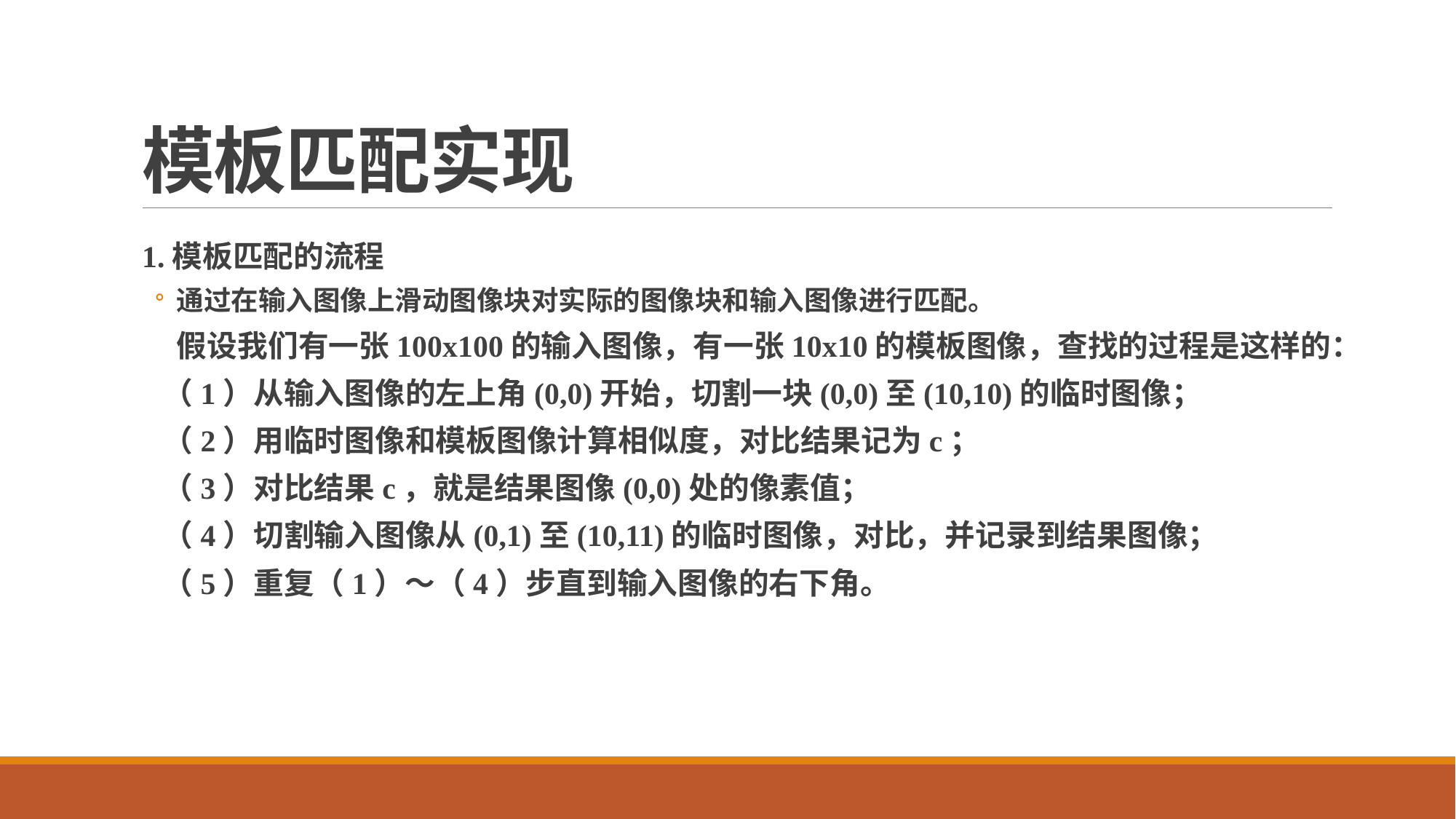

# 模板匹配实现
1.模板匹配的流程
通过在输入图像上滑动图像块对实际的图像块和输入图像进行匹配。
    假设我们有一张100x100的输入图像，有一张10x10的模板图像，查找的过程是这样的：
  （1）从输入图像的左上角(0,0)开始，切割一块(0,0)至(10,10)的临时图像；
  （2）用临时图像和模板图像计算相似度，对比结果记为c；
  （3）对比结果c，就是结果图像(0,0)处的像素值；
  （4）切割输入图像从(0,1)至(10,11)的临时图像，对比，并记录到结果图像；
  （5）重复（1）～（4）步直到输入图像的右下角。